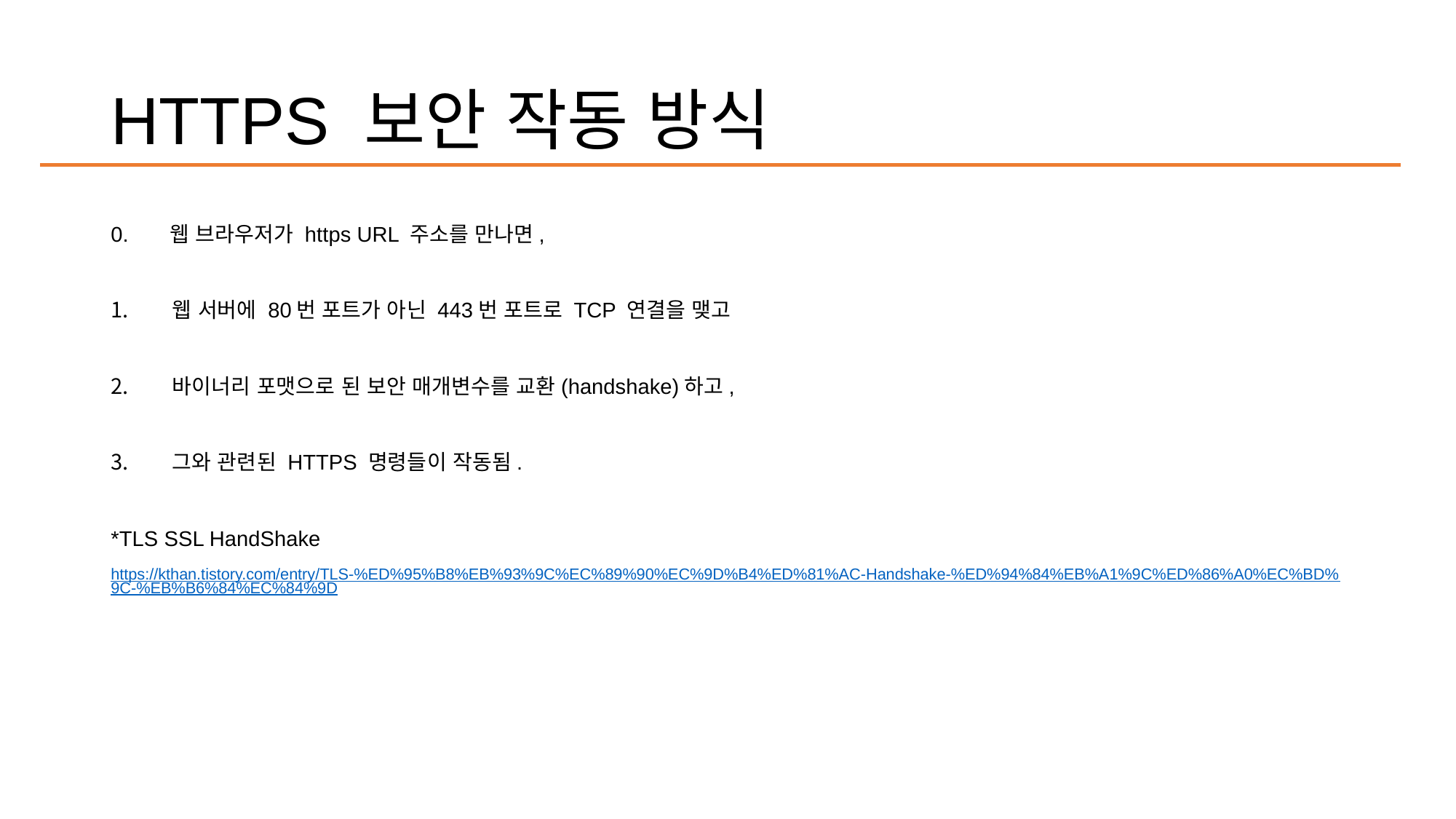

# HTTPS 보안 작동 방식
0.      웹 브라우저가 https URL 주소를 만나면,

웹 서버에 80번 포트가 아닌 443번 포트로 TCP 연결을 맺고

바이너리 포맷으로 된 보안 매개변수를 교환(handshake)하고,

그와 관련된 HTTPS 명령들이 작동됨.

*TLS SSL HandShake
https://kthan.tistory.com/entry/TLS-%ED%95%B8%EB%93%9C%EC%89%90%EC%9D%B4%ED%81%AC-Handshake-%ED%94%84%EB%A1%9C%ED%86%A0%EC%BD%9C-%EB%B6%84%EC%84%9D